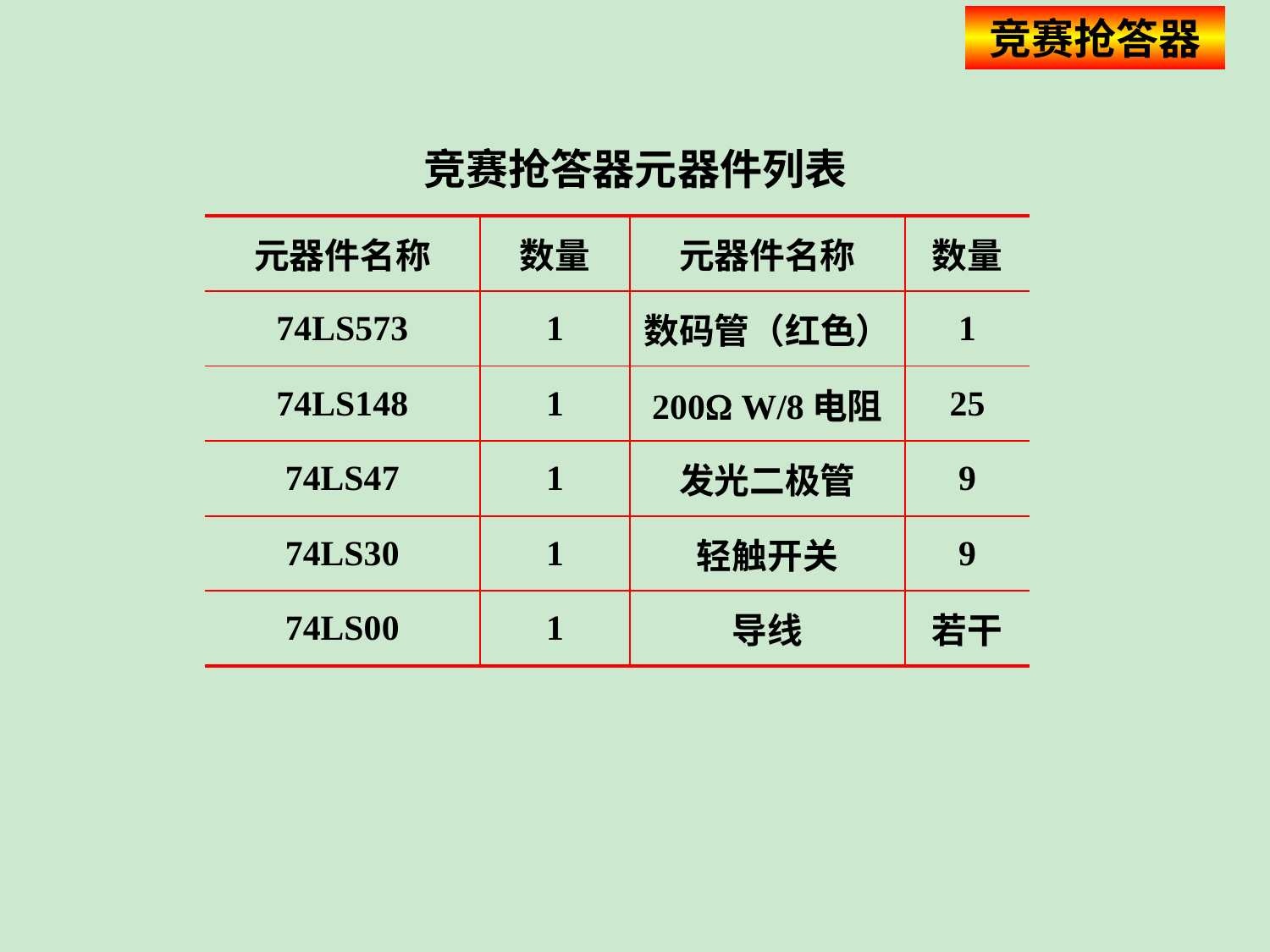

竞赛抢答器
竞赛抢答器元器件列表
| 元器件名称 | 数量 | 元器件名称 | 数量 |
| --- | --- | --- | --- |
| 74LS573 | 1 | 数码管（红色） | 1 |
| 74LS148 | 1 | 200Ω W/8电阻 | 25 |
| 74LS47 | 1 | 发光二极管 | 9 |
| 74LS30 | 1 | 轻触开关 | 9 |
| 74LS00 | 1 | 导线 | 若干 |